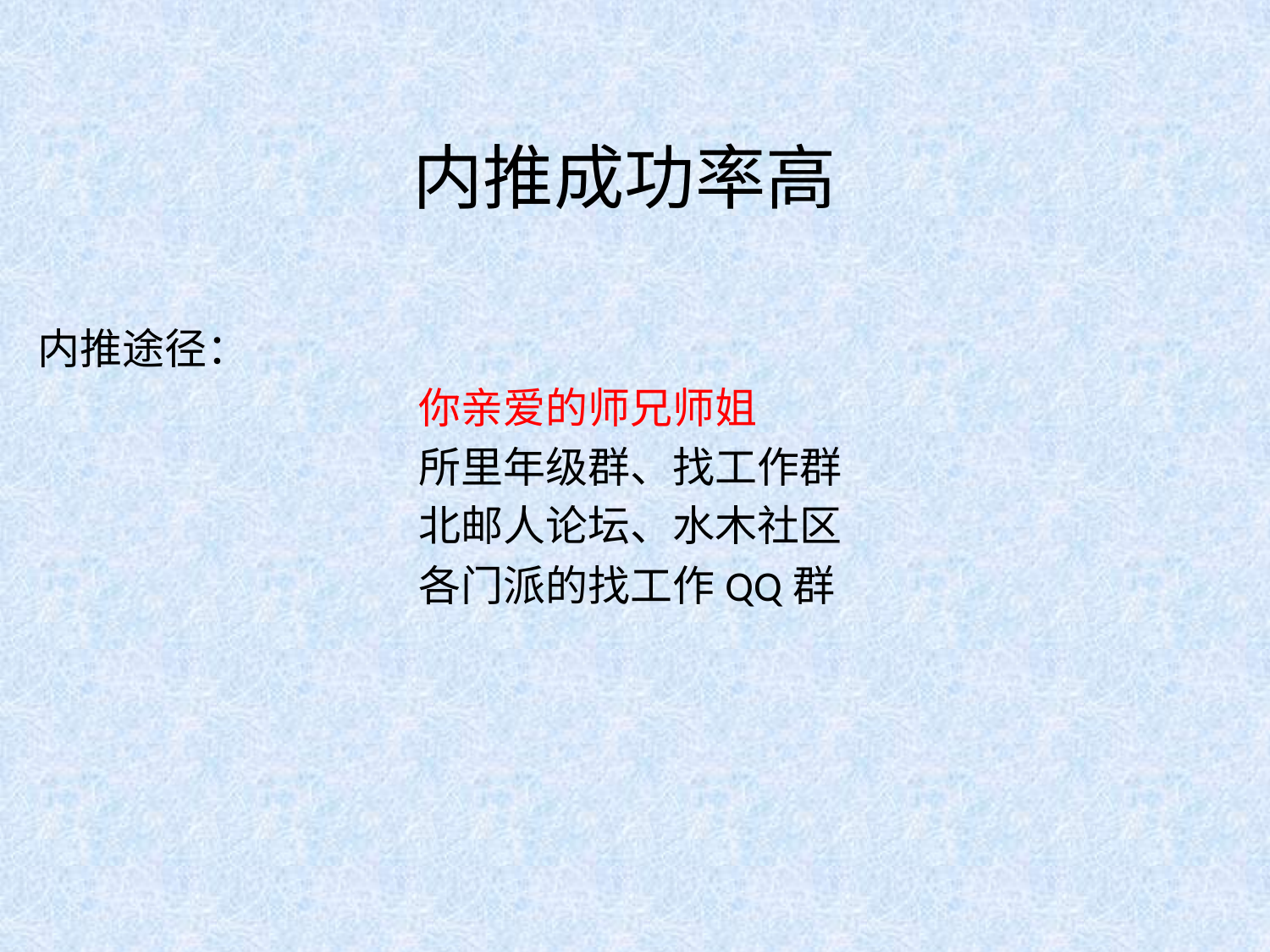

# 内推成功率高

内推途径：
			你亲爱的师兄师姐
			所里年级群、找工作群
			北邮人论坛、水木社区
			各门派的找工作QQ群